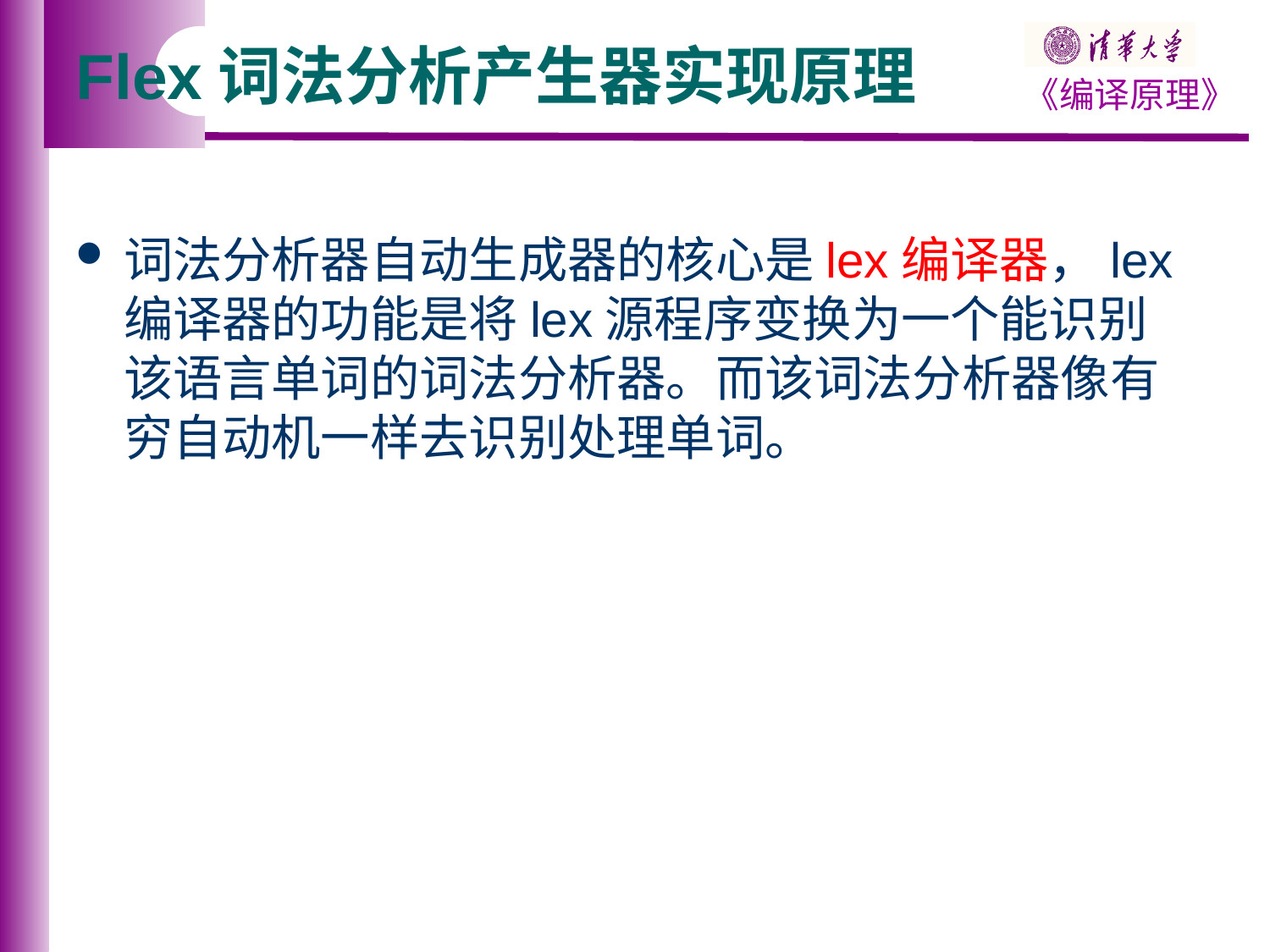

# Flex词法分析产生器实现原理
词法分析器自动生成器的核心是lex编译器，lex编译器的功能是将lex源程序变换为一个能识别该语言单词的词法分析器。而该词法分析器像有穷自动机一样去识别处理单词。